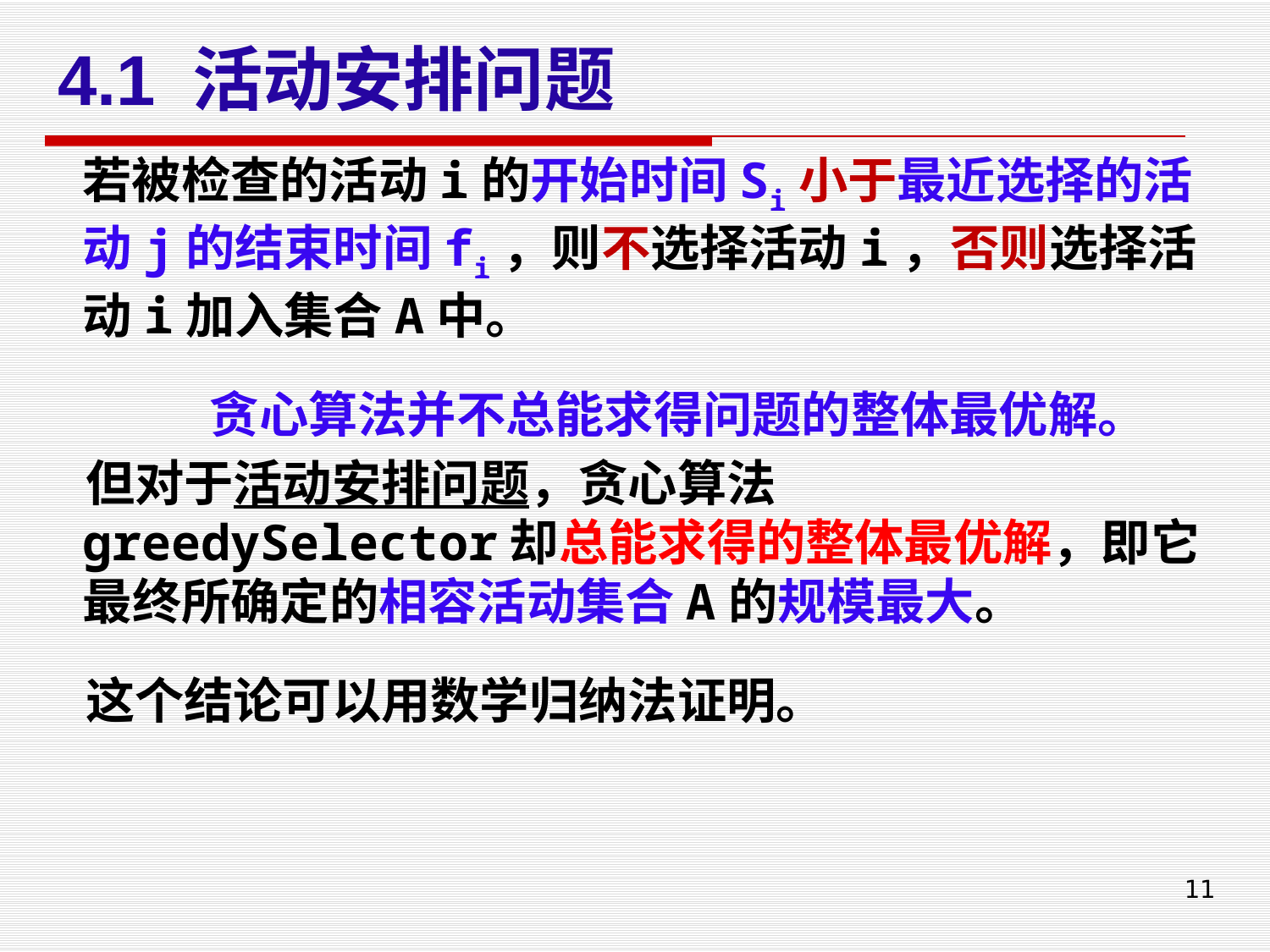

# 4.1 活动安排问题
    若被检查的活动i的开始时间Si小于最近选择的活动j的结束时间fi，则不选择活动i，否则选择活动i加入集合A中。
  	 	贪心算法并不总能求得问题的整体最优解。
     但对于活动安排问题，贪心算法greedySelector却总能求得的整体最优解，即它最终所确定的相容活动集合A的规模最大。
     这个结论可以用数学归纳法证明。

11